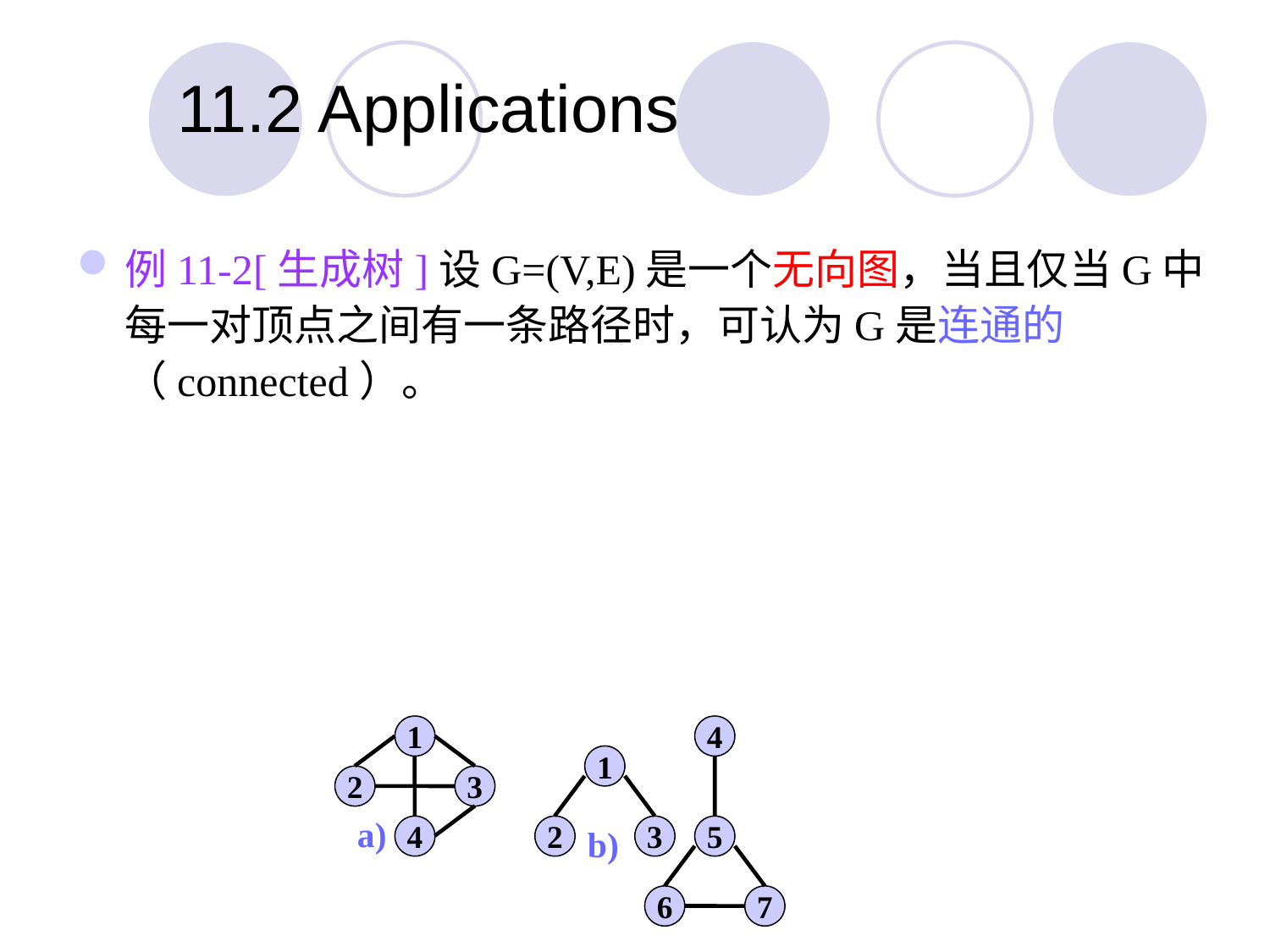

10
11.2 Applications

例11-2[生成树]设G=(V,E)是一个无向图，当且仅当G中每一对顶点之间有一条路径时，可认为G是连通的（connected）。

1
4

1

2
3

a)

4
2
b)
3
5

6
7